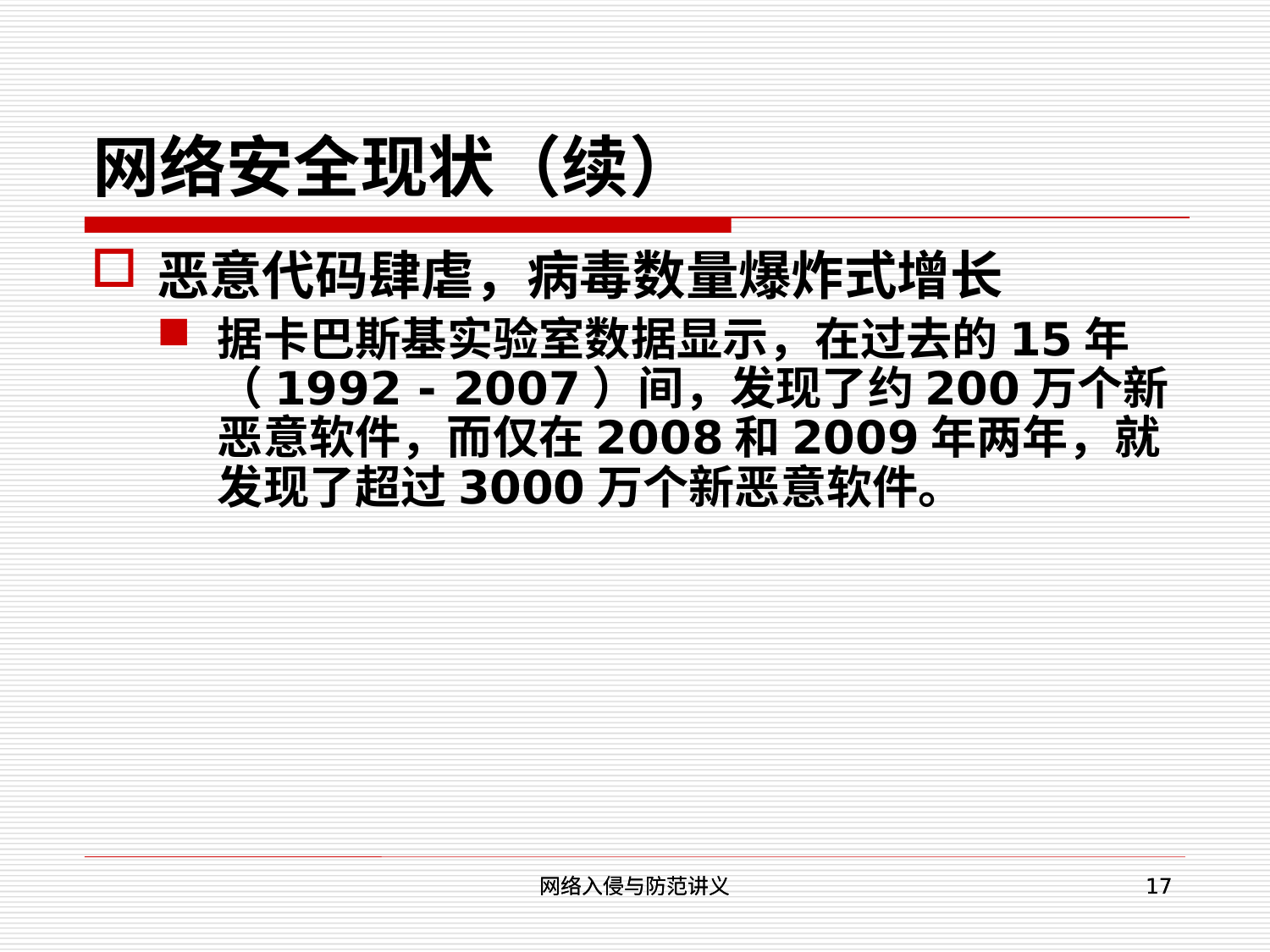

网络安全现状（续）
恶意代码肆虐，病毒数量爆炸式增长
据卡巴斯基实验室数据显示，在过去的15年（1992 - 2007）间，发现了约200万个新恶意软件，而仅在2008和2009年两年，就发现了超过3000万个新恶意软件。

网络入侵与防范讲义
网络入侵与防范讲义
17
17